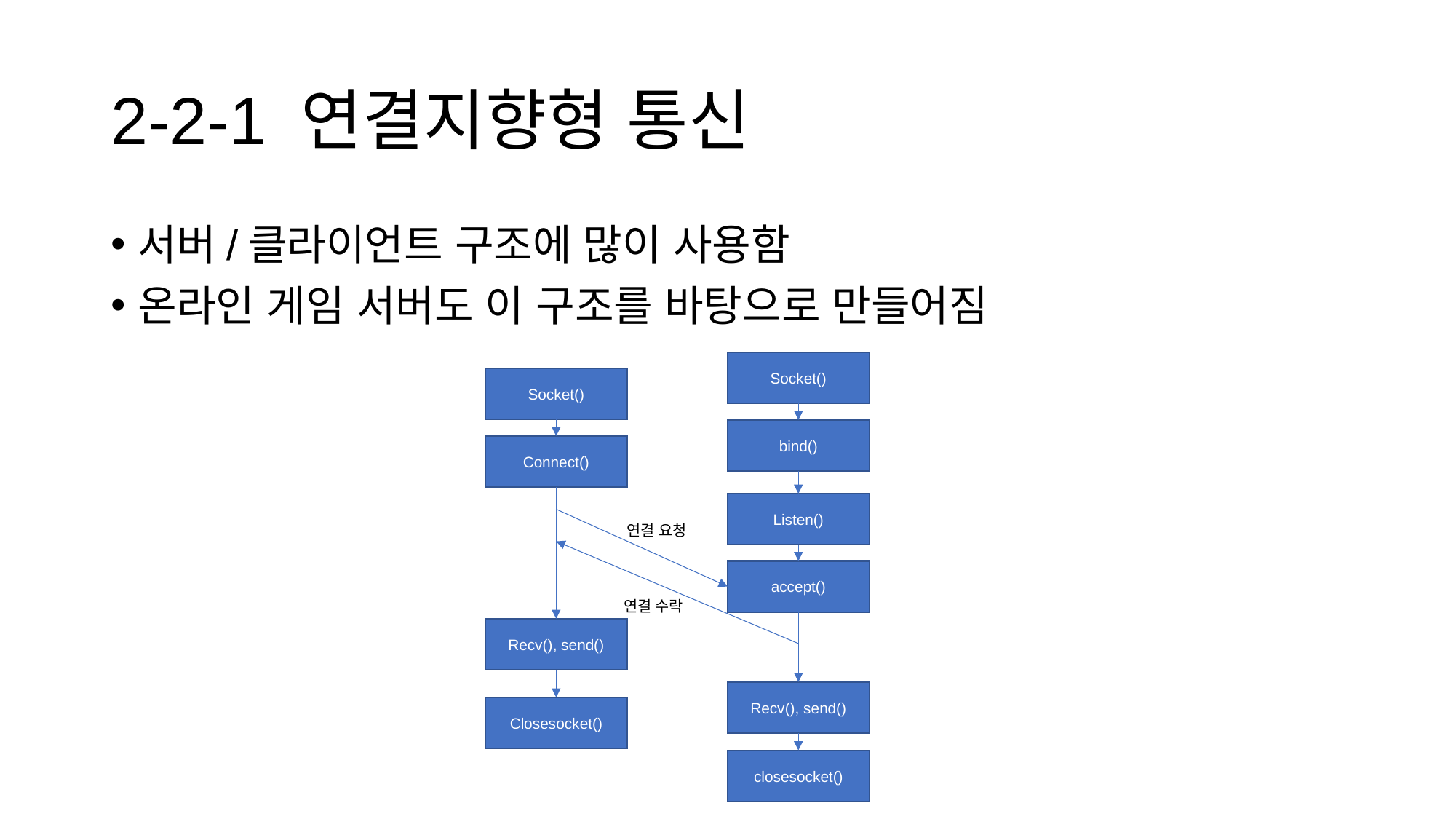

# 2-2-1 연결지향형 통신
서버/클라이언트 구조에 많이 사용함
온라인 게임 서버도 이 구조를 바탕으로 만들어짐
Socket()
Socket()
bind()
Connect()
Listen()
연결 요청
accept()
연결 수락
Recv(), send()
Recv(), send()
Closesocket()
closesocket()